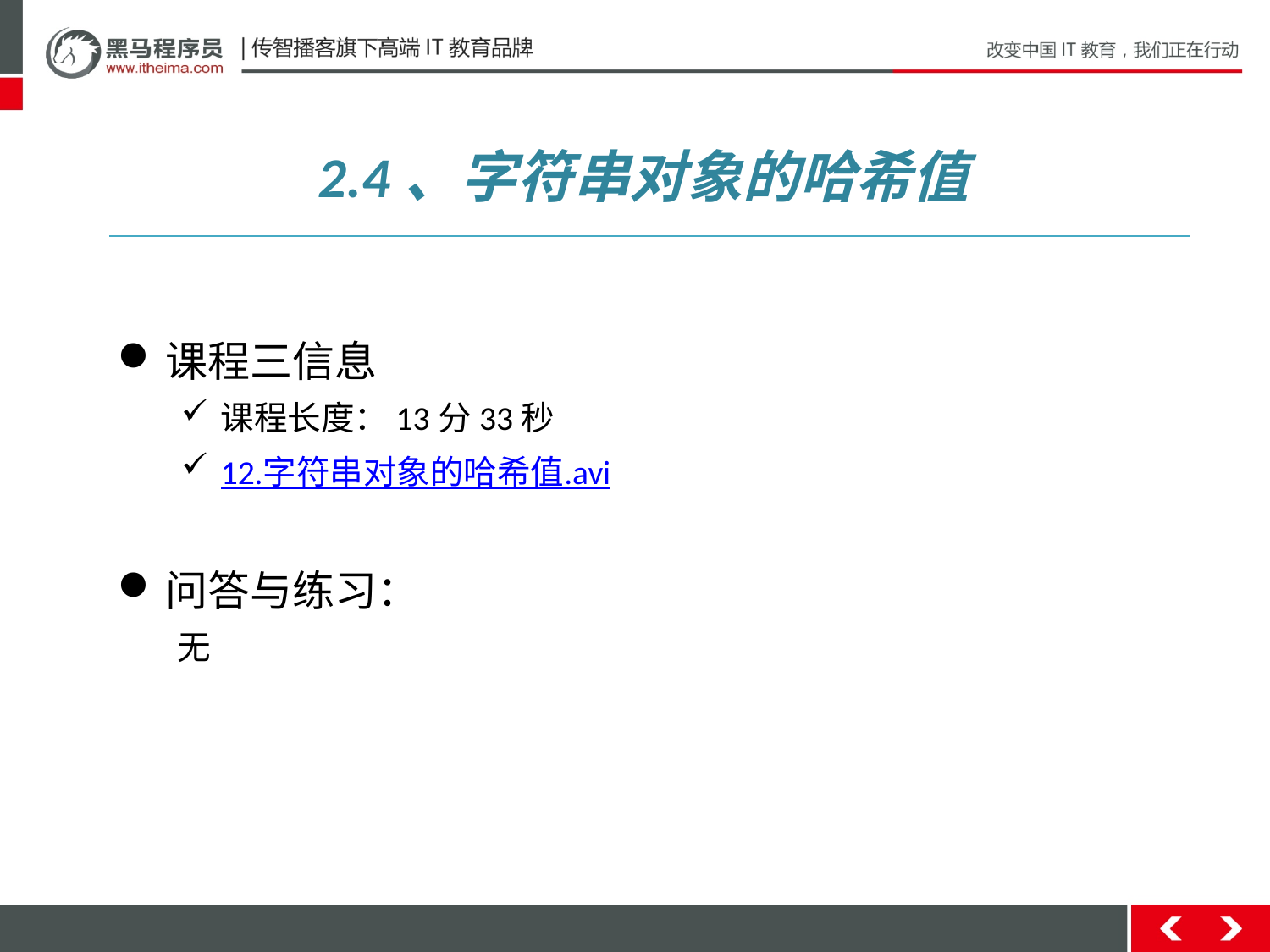

2.4、字符串对象的哈希值

课程三信息
课程长度：13分33秒
12.字符串对象的哈希值.avi

问答与练习：
       无